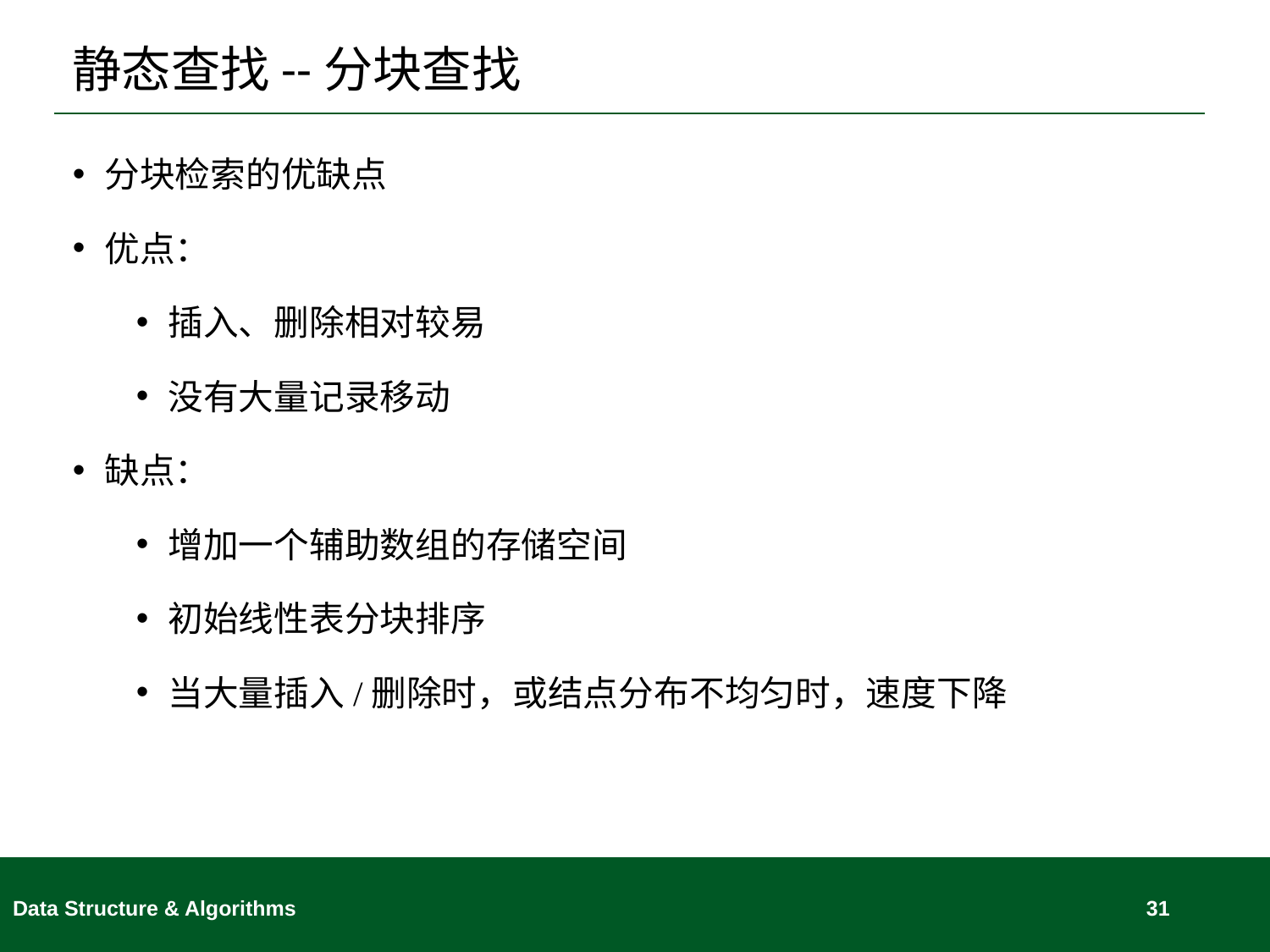

# 静态查找--分块查找
分块检索的优缺点
优点：
插入、删除相对较易
没有大量记录移动
缺点：
增加一个辅助数组的存储空间
初始线性表分块排序
当大量插入/删除时，或结点分布不均匀时，速度下降

Data Structure & Algorithms
31